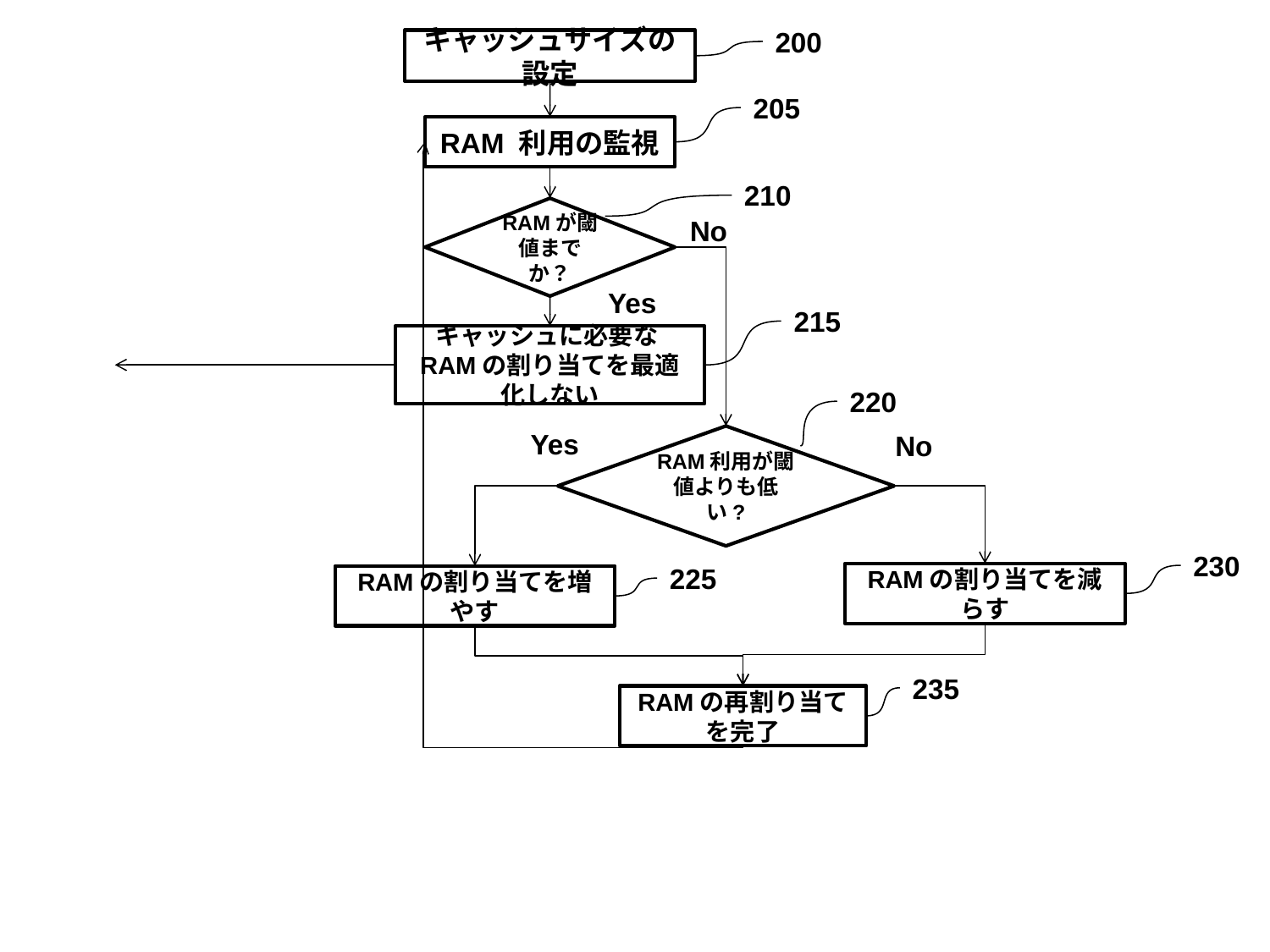

200
キャッシュサイズの設定
205
RAM 利用の監視
210
RAMが閾値までか？
No
Yes
215
キャッシュに必要なRAMの割り当てを最適化しない
220
Yes
No
RAM利用が閾値よりも低い?
230
225
RAMの割り当てを減らす
RAMの割り当てを増やす
235
RAMの再割り当てを完了